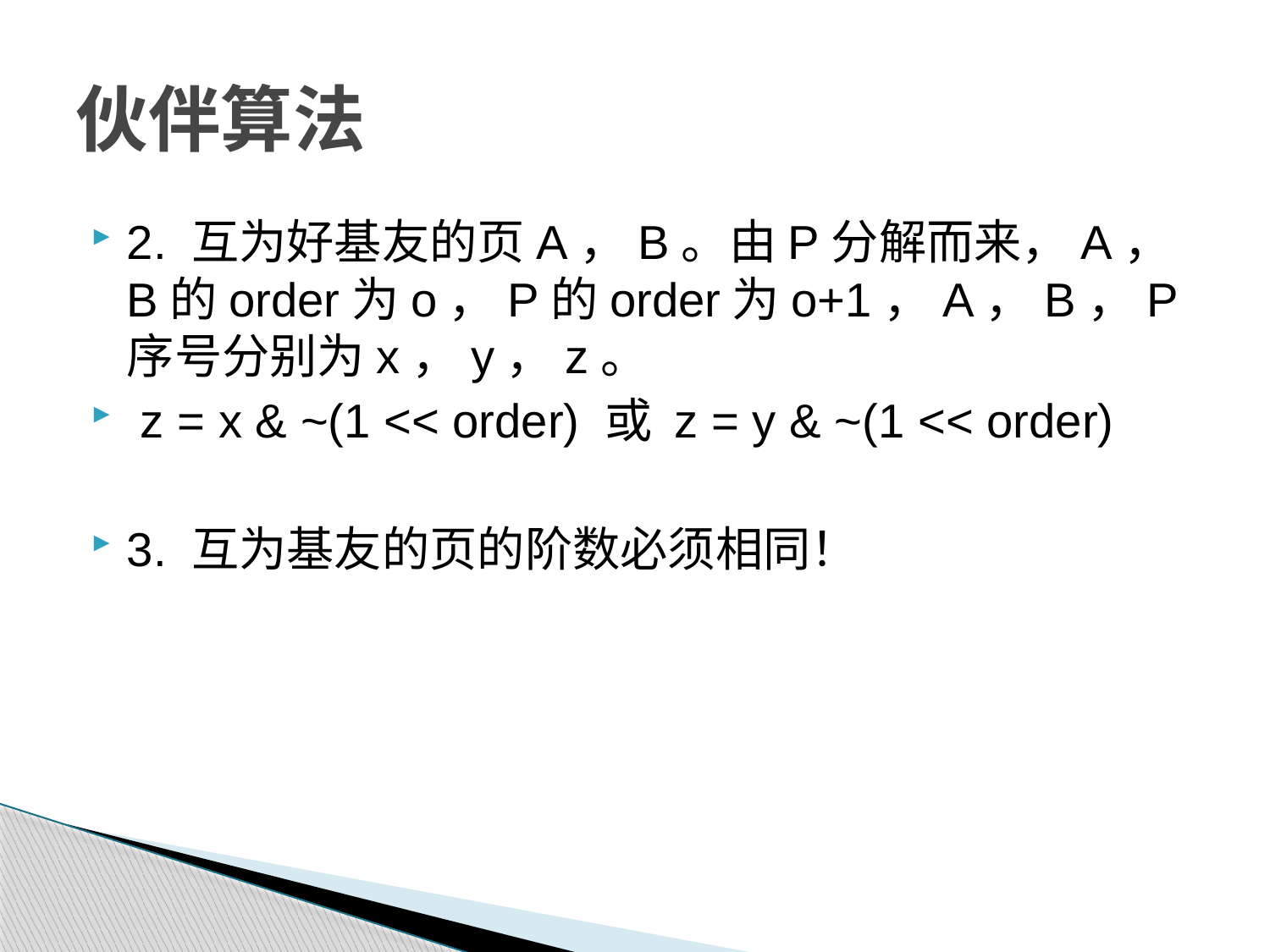

# 伙伴算法
2. 互为好基友的页A，B。由P分解而来，A，B的order为o，P的order为o+1，A，B，P序号分别为x，y，z。
 z = x & ~(1 << order) 或 z = y & ~(1 << order)

3. 互为基友的页的阶数必须相同！